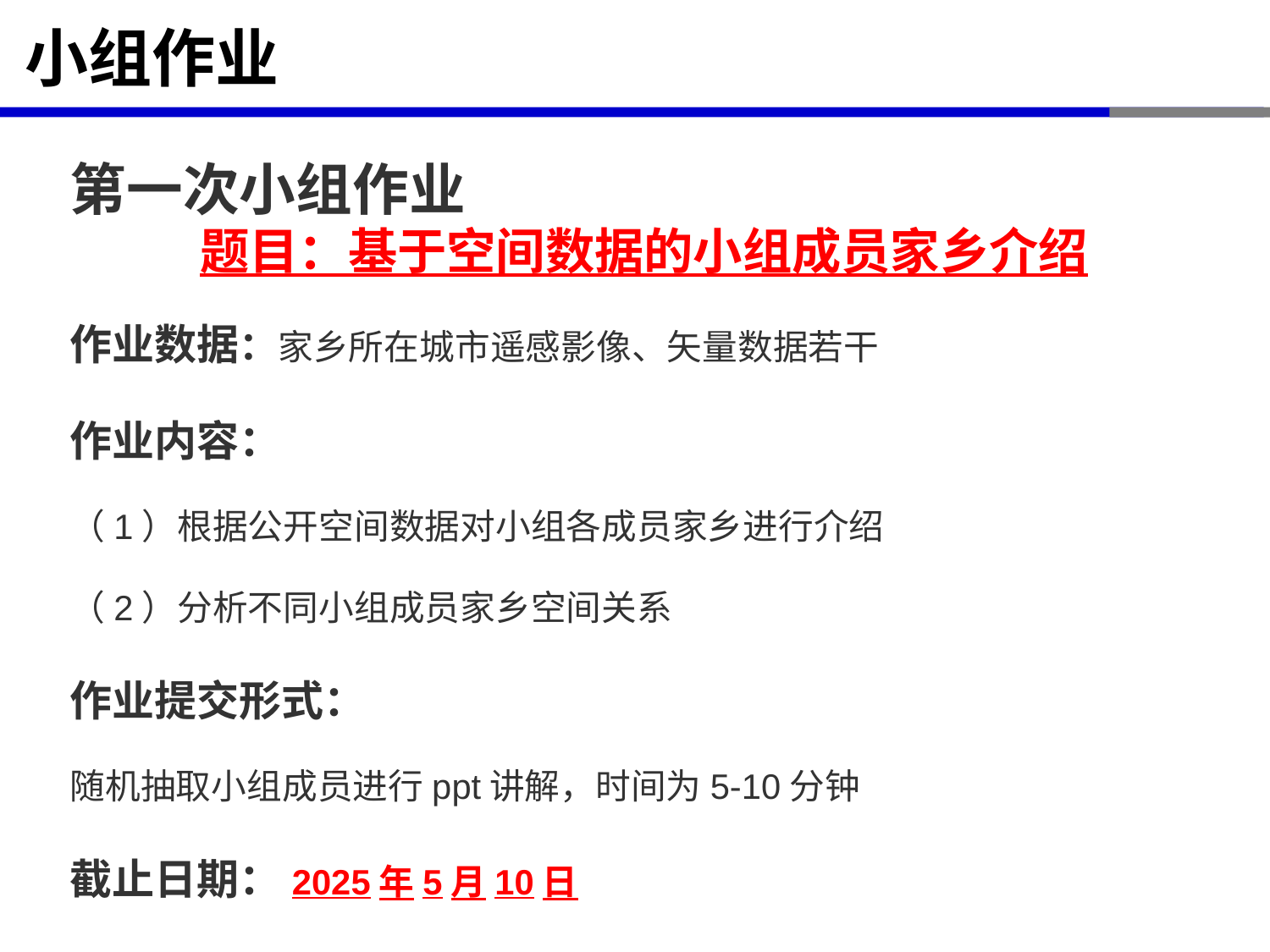

# 小组作业
第一次小组作业
题目：基于空间数据的小组成员家乡介绍
作业数据：家乡所在城市遥感影像、矢量数据若干
作业内容：
（1）根据公开空间数据对小组各成员家乡进行介绍
（2）分析不同小组成员家乡空间关系
作业提交形式：
随机抽取小组成员进行ppt讲解，时间为5-10分钟
截止日期：2025年5月10日